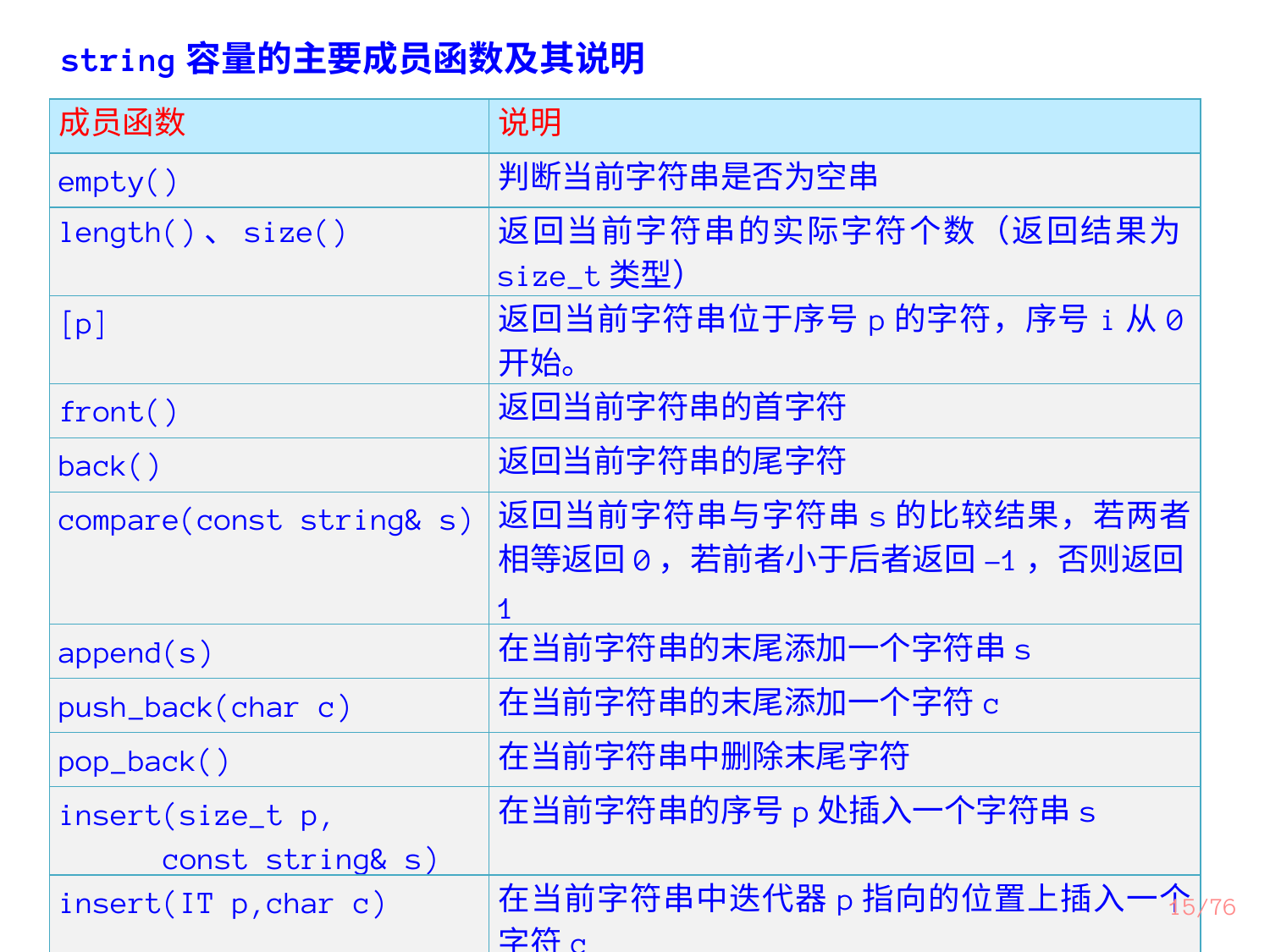

string容量的主要成员函数及其说明
| 成员函数 | 说明 |
| --- | --- |
| empty() | 判断当前字符串是否为空串 |
| length()、size() | 返回当前字符串的实际字符个数（返回结果为size\_t类型） |
| [p] | 返回当前字符串位于序号p的字符，序号i从0开始。 |
| front() | 返回当前字符串的首字符 |
| back() | 返回当前字符串的尾字符 |
| compare(const string& s) | 返回当前字符串与字符串s的比较结果，若两者相等返回0，若前者小于后者返回-1，否则返回1 |
| append(s) | 在当前字符串的末尾添加一个字符串s |
| push\_back(char c) | 在当前字符串的末尾添加一个字符c |
| pop\_back() | 在当前字符串中删除末尾字符 |
| insert(size\_t p, const string& s) | 在当前字符串的序号p处插入一个字符串s |
| insert(IT p,char c) | 在当前字符串中迭代器p指向的位置上插入一个字符c |
15/76